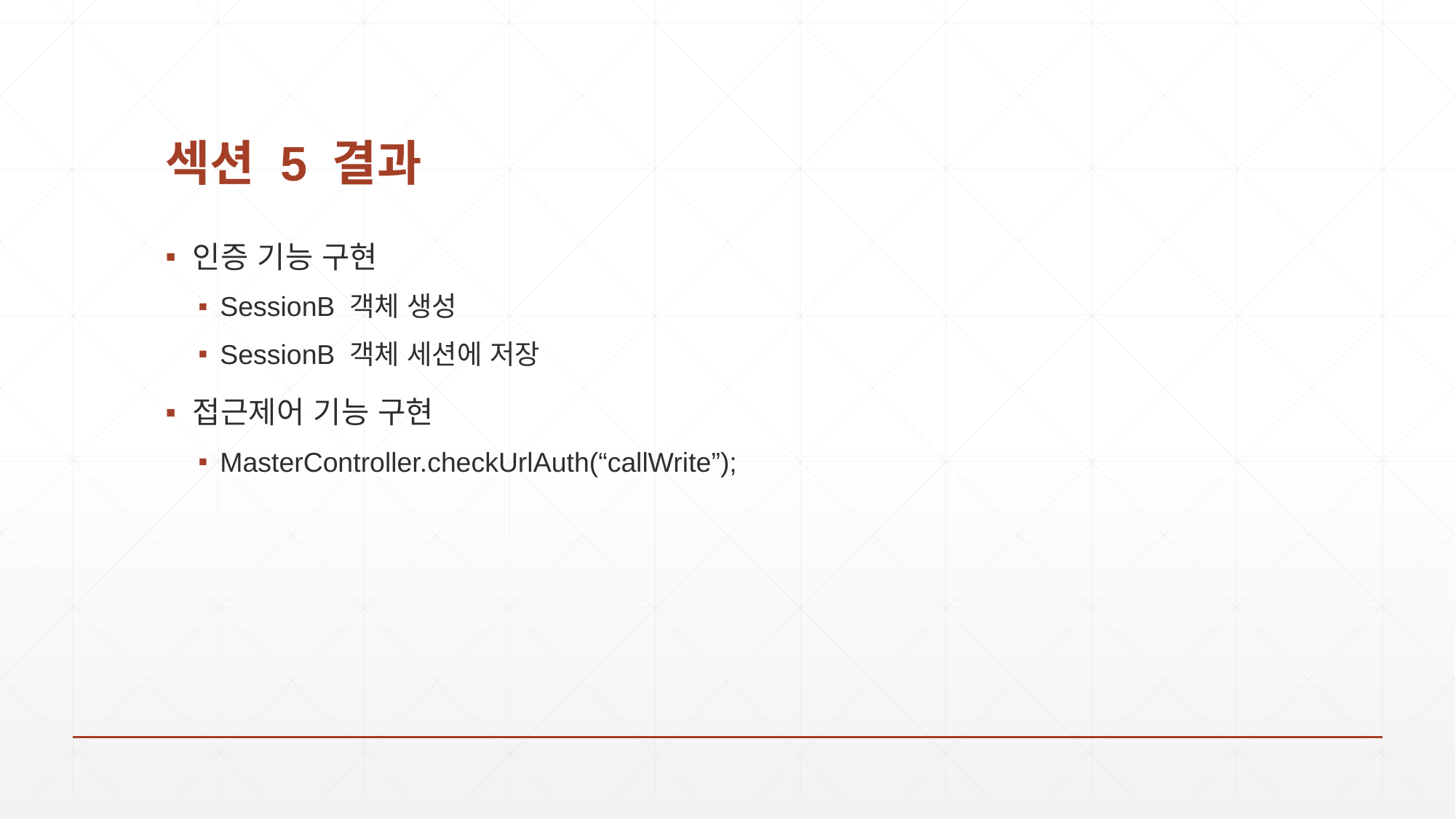

# 섹션 5 결과
인증 기능 구현
SessionB 객체 생성
SessionB 객체 세션에 저장
접근제어 기능 구현
MasterController.checkUrlAuth(“callWrite”);